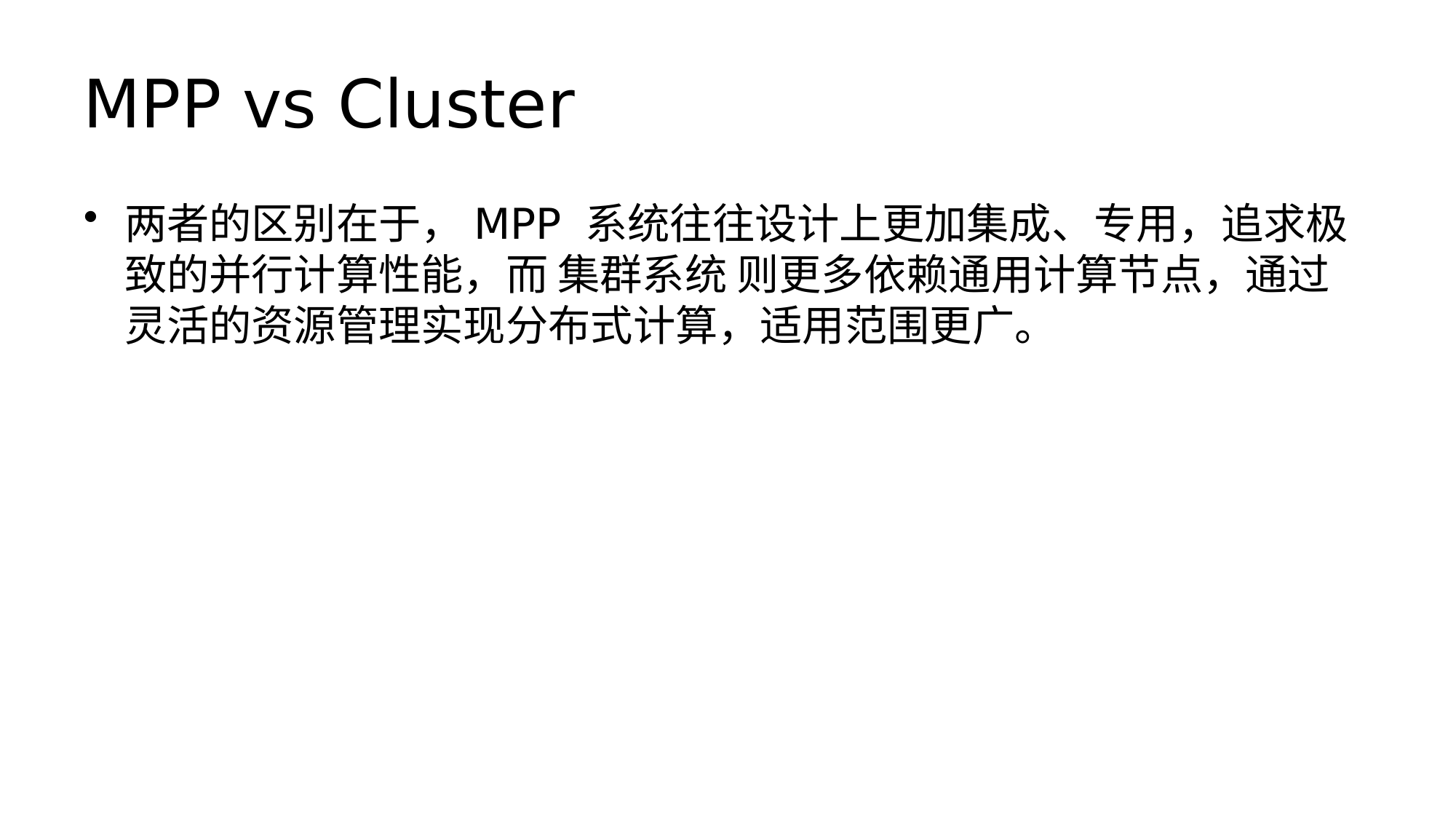

# MPP vs Cluster
两者的区别在于，MPP 系统往往设计上更加集成、专⽤，追求极致的并⾏计算性能，⽽ 集群系统 则更多依赖通⽤计算节点，通过灵活的资源管理实现分布式计算，适⽤范围更⼴。
53